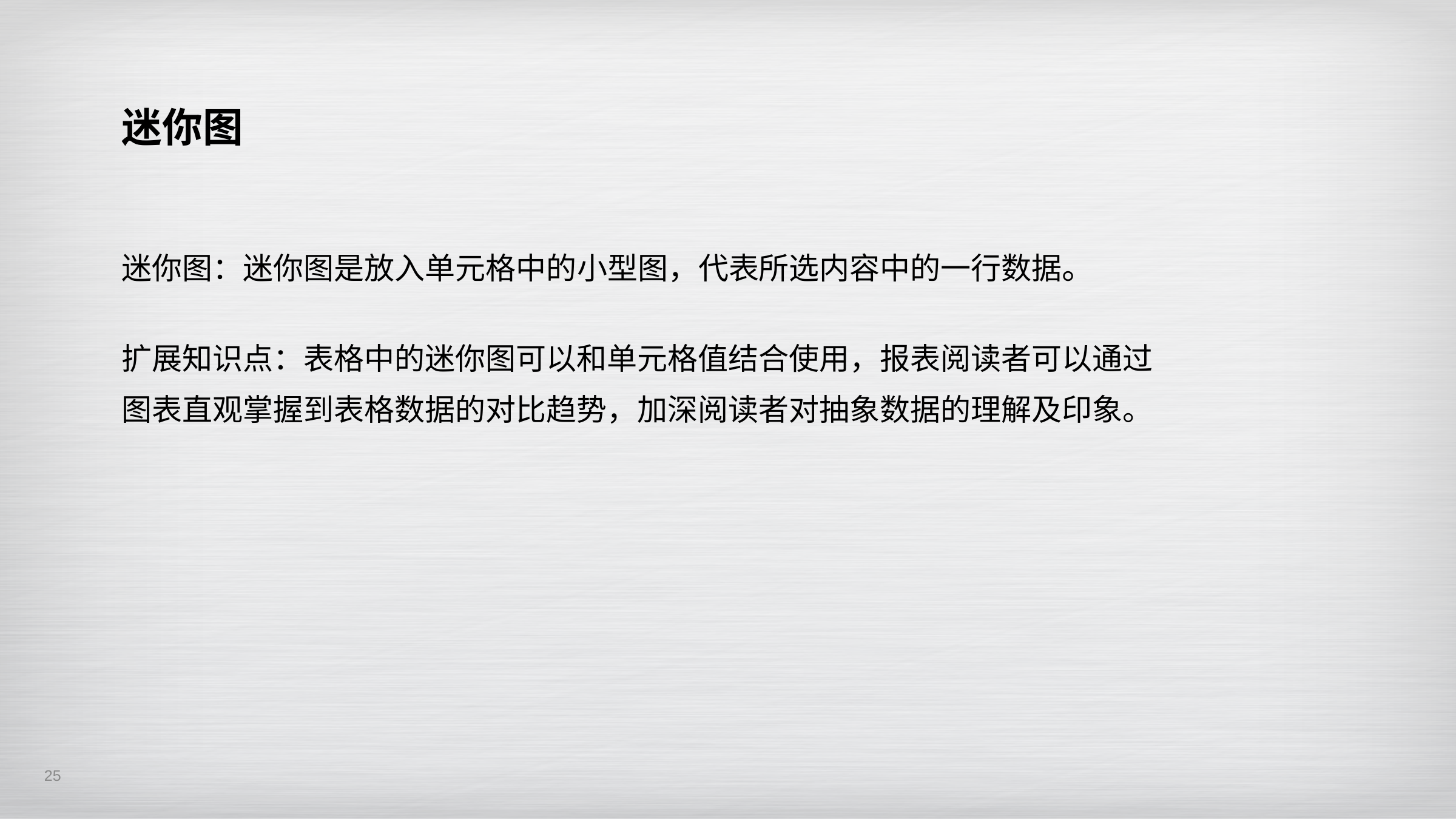

迷你图
迷你图：迷你图是放入单元格中的小型图，代表所选内容中的一行数据。
扩展知识点：表格中的迷你图可以和单元格值结合使用，报表阅读者可以通过图表直观掌握到表格数据的对比趋势，加深阅读者对抽象数据的理解及印象。